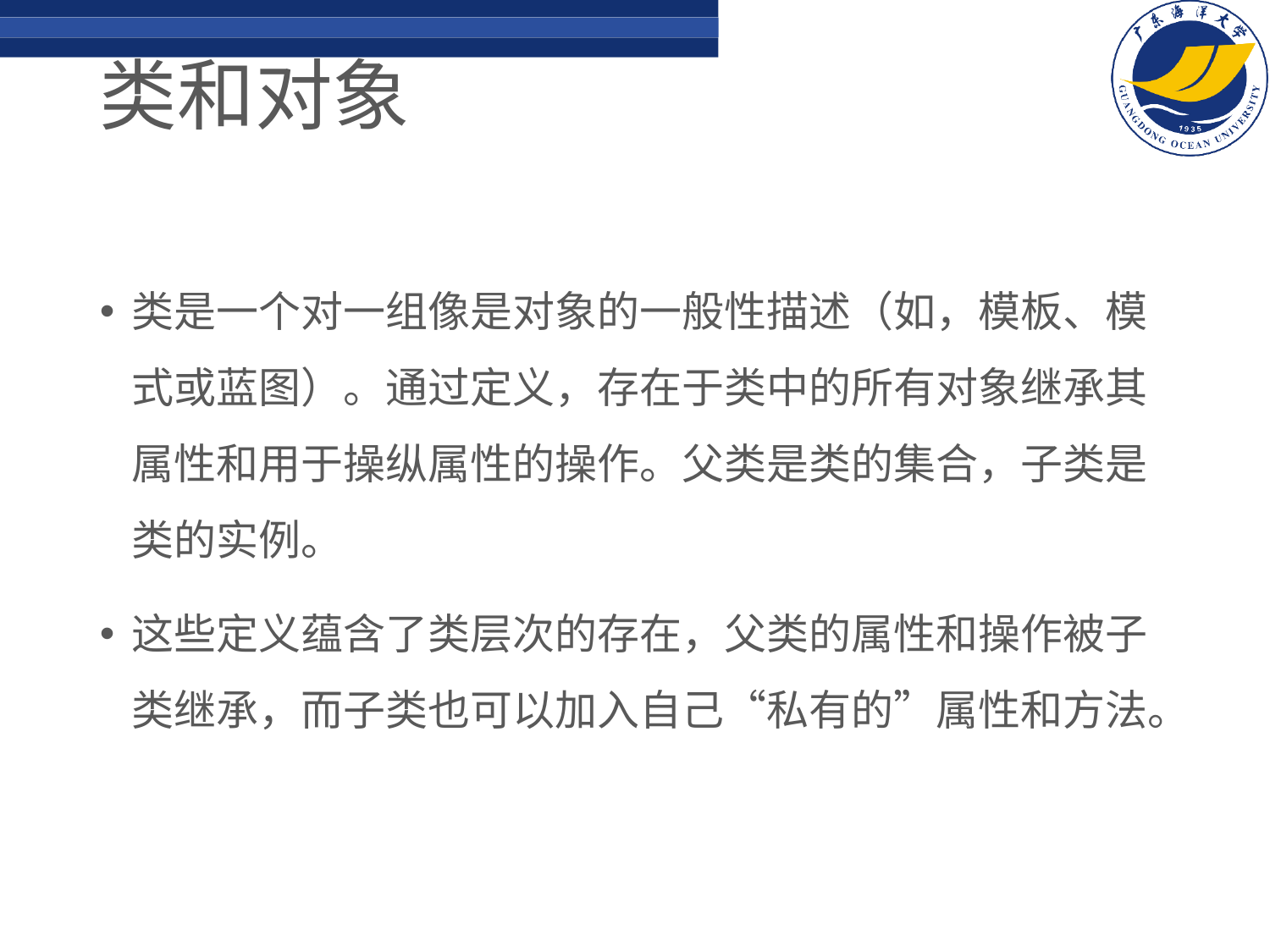

# 类和对象
类是一个对一组像是对象的一般性描述（如，模板、模式或蓝图）。通过定义，存在于类中的所有对象继承其属性和用于操纵属性的操作。父类是类的集合，子类是类的实例。
这些定义蕴含了类层次的存在，父类的属性和操作被子类继承，而子类也可以加入自己“私有的”属性和方法。